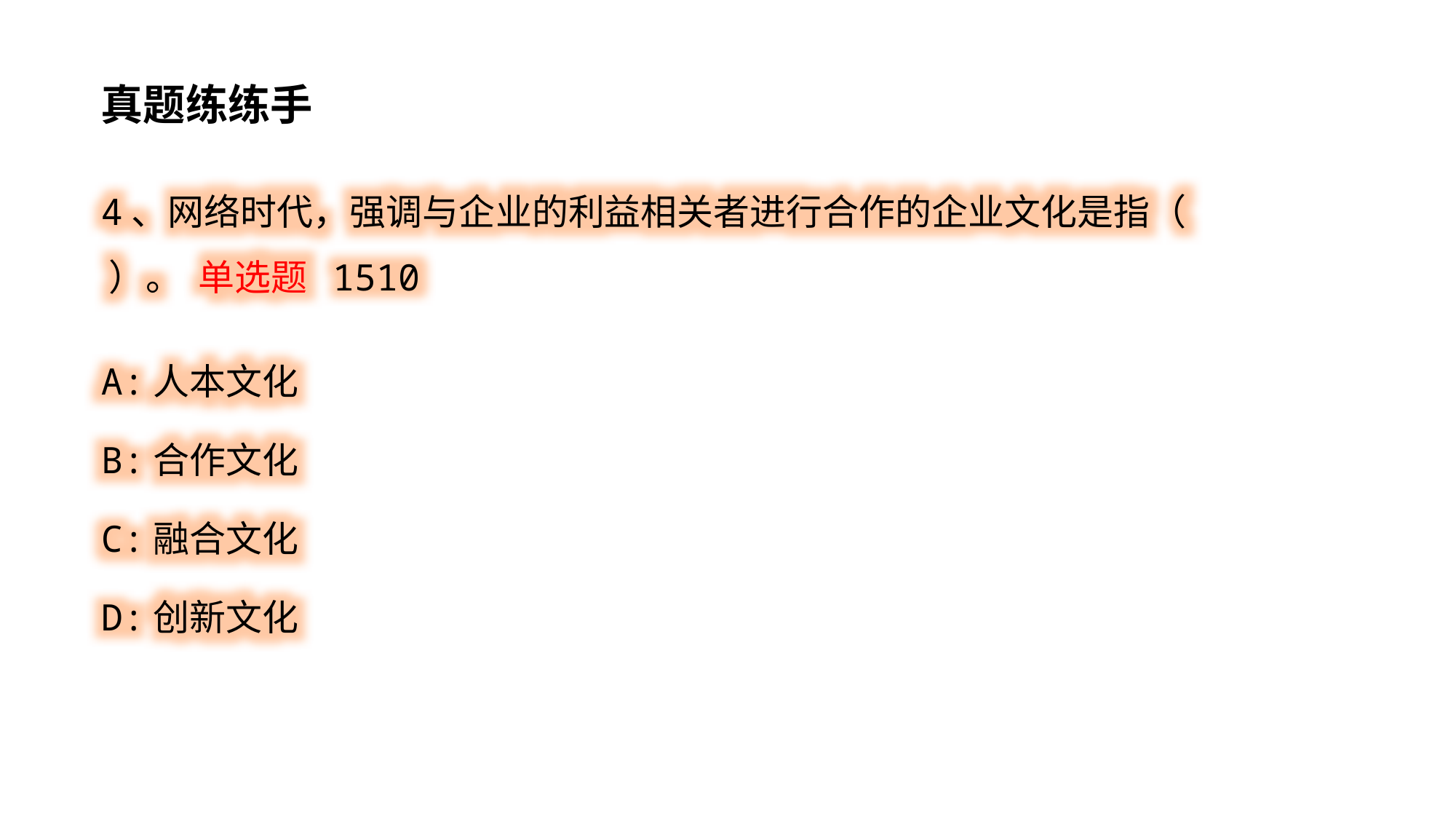

真题练练手
4、网络时代，强调与企业的利益相关者进行合作的企业文化是指（        ）。  单选题  1510

A:人本文化

B:合作文化

C:融合文化

D:创新文化